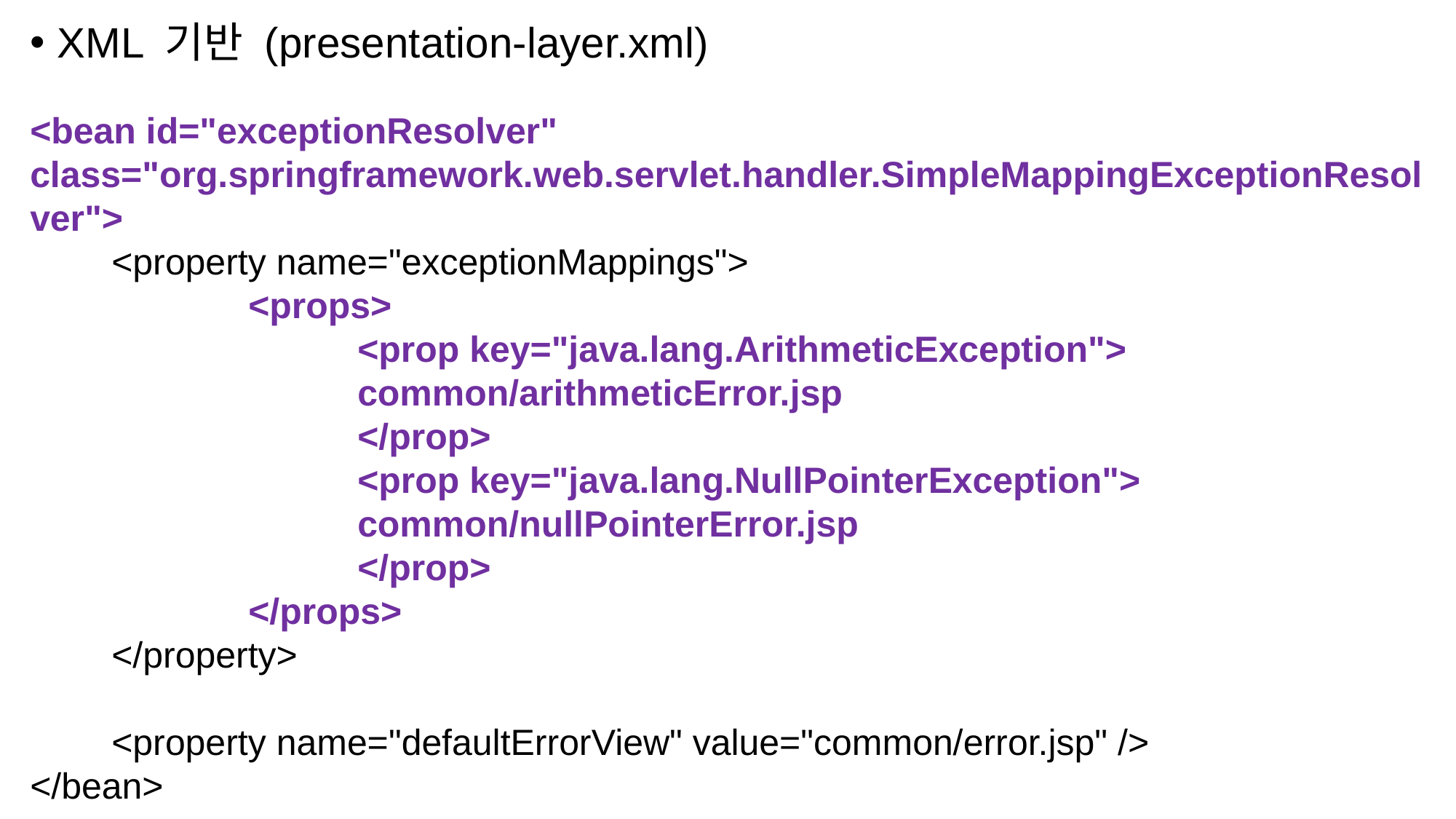

XML 기반 (presentation-layer.xml)
<bean id="exceptionResolver"
class="org.springframework.web.servlet.handler.SimpleMappingExceptionResolver">
        <property name="exceptionMappings">
            	<props>
                		<prop key="java.lang.ArithmeticException">
                    		common/arithmeticError.jsp
                		</prop>
                		<prop key="java.lang.NullPointerException">
                    		common/nullPointerError.jsp
                		</prop>
            	</props>
        </property>

        <property name="defaultErrorView" value="common/error.jsp" />
</bean>